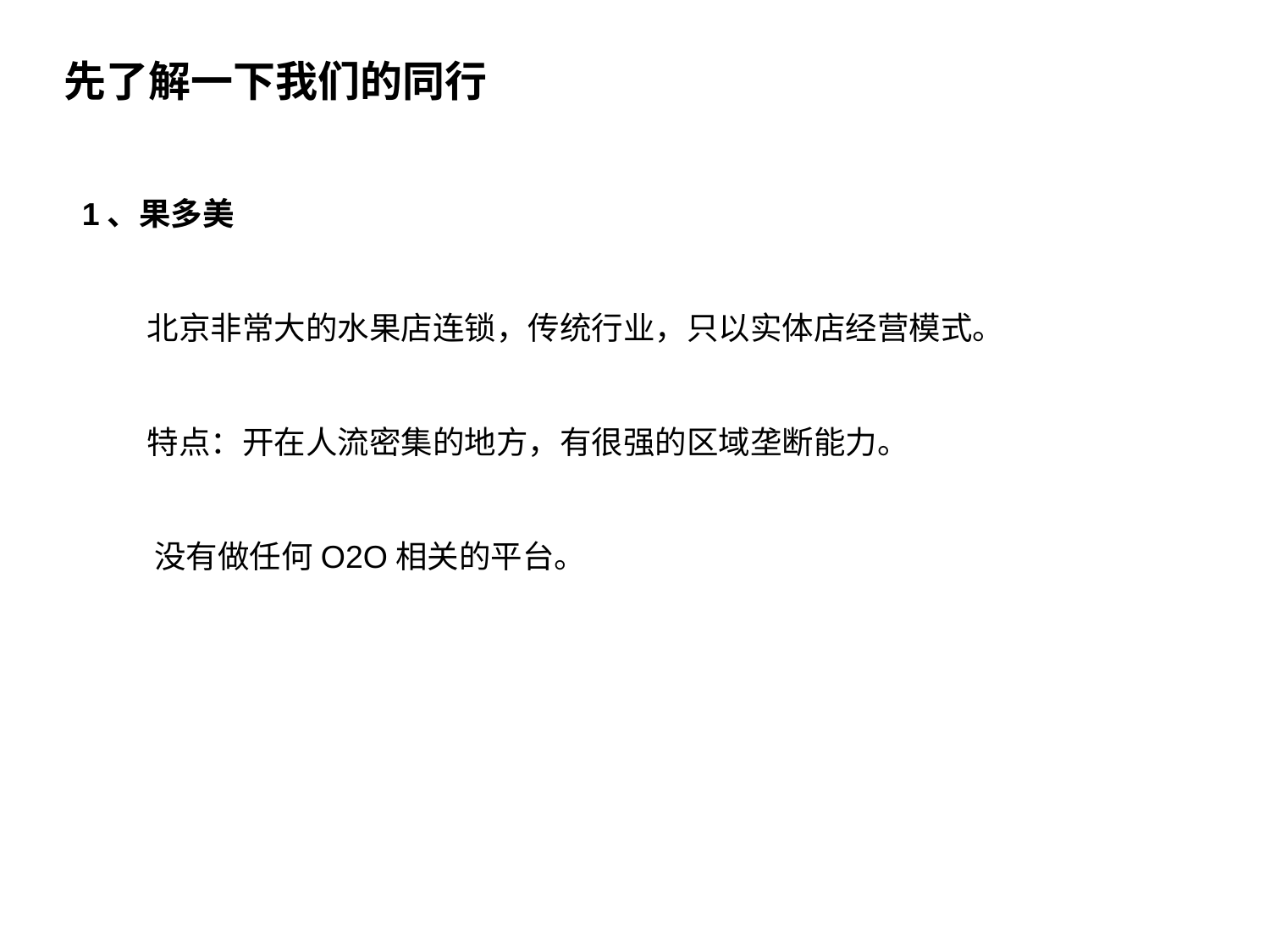

先了解一下我们的同行
1、果多美

        北京非常大的水果店连锁，传统行业，只以实体店经营模式。

        特点：开在人流密集的地方，有很强的区域垄断能力。

         没有做任何O2O相关的平台。